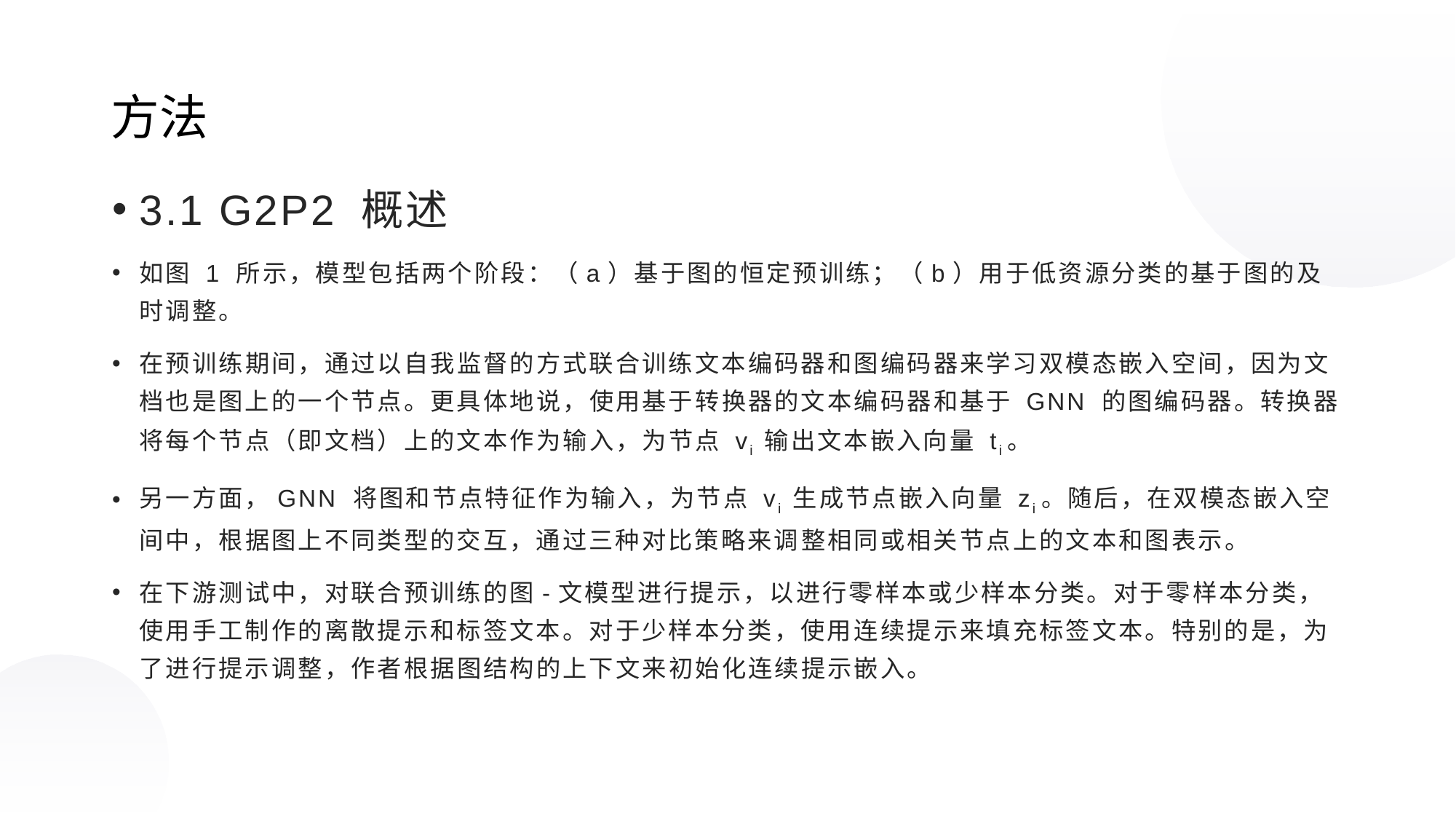

方法
3.1 G2P2 概述
如图 1 所示，模型包括两个阶段：（a）基于图的恒定预训练；（b）用于低资源分类的基于图的及时调整。
在预训练期间，通过以自我监督的方式联合训练文本编码器和图编码器来学习双模态嵌入空间，因为文档也是图上的一个节点。更具体地说，使用基于转换器的文本编码器和基于 GNN 的图编码器。转换器将每个节点（即文档）上的文本作为输入，为节点 vi 输出文本嵌入向量 ti。
另一方面，GNN 将图和节点特征作为输入，为节点 vi 生成节点嵌入向量 zi。随后，在双模态嵌入空间中，根据图上不同类型的交互，通过三种对比策略来调整相同或相关节点上的文本和图表示。
在下游测试中，对联合预训练的图-文模型进行提示，以进行零样本或少样本分类。对于零样本分类，使用手工制作的离散提示和标签文本。对于少样本分类，使用连续提示来填充标签文本。特别的是，为了进行提示调整，作者根据图结构的上下文来初始化连续提示嵌入。